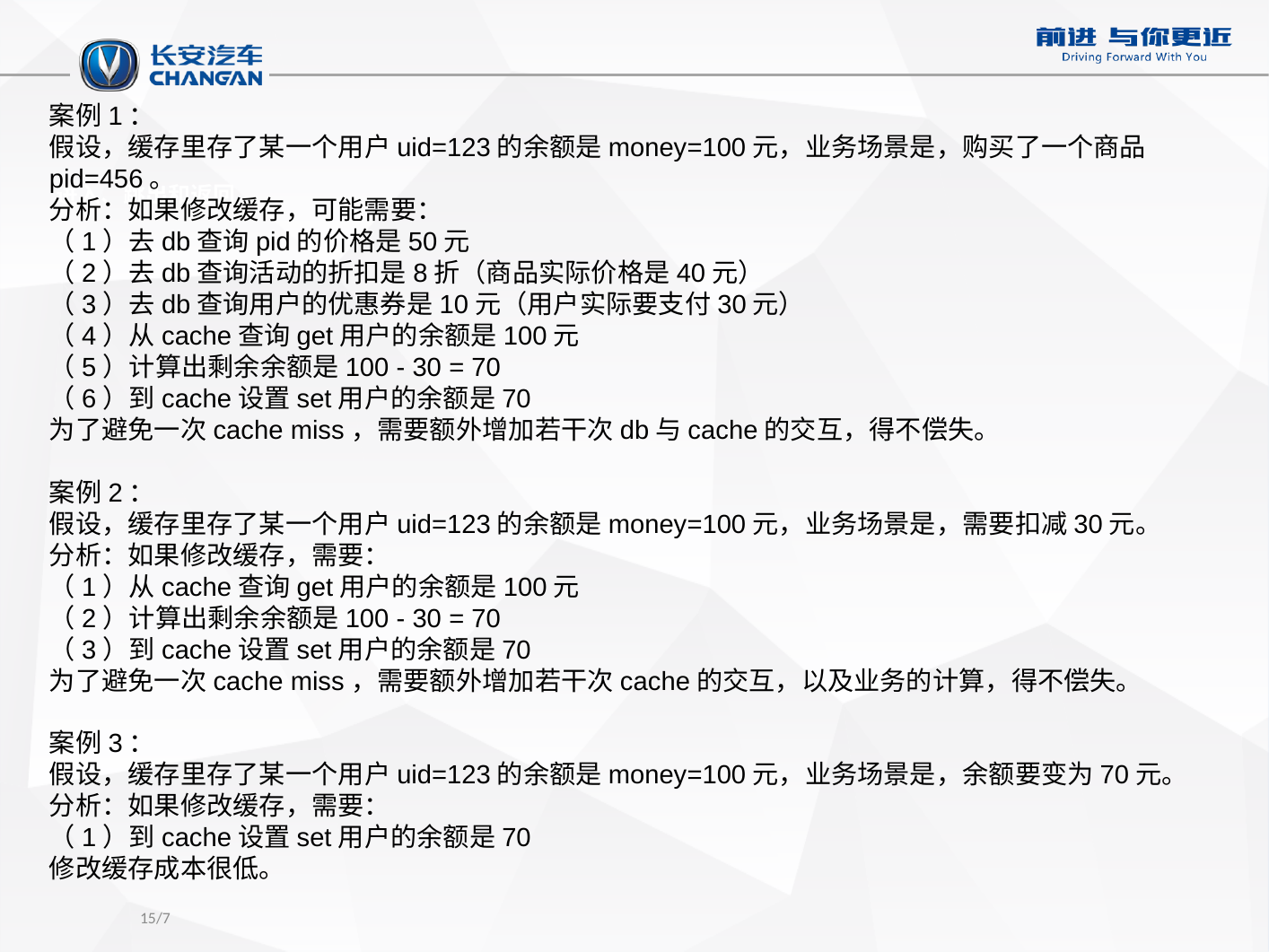

案例1：
假设，缓存里存了某一个用户uid=123的余额是money=100元，业务场景是，购买了一个商品pid=456。
分析：如果修改缓存，可能需要：
（1）去db查询pid的价格是50元
（2）去db查询活动的折扣是8折（商品实际价格是40元）
（3）去db查询用户的优惠券是10元（用户实际要支付30元）
（4）从cache查询get用户的余额是100元
（5）计算出剩余余额是100 - 30 = 70
（6）到cache设置set用户的余额是70
为了避免一次cache miss，需要额外增加若干次db与cache的交互，得不偿失。

案例2：
假设，缓存里存了某一个用户uid=123的余额是money=100元，业务场景是，需要扣减30元。
分析：如果修改缓存，需要：
（1）从cache查询get用户的余额是100元
（2）计算出剩余余额是100 - 30 = 70
（3）到cache设置set用户的余额是70
为了避免一次cache miss，需要额外增加若干次cache的交互，以及业务的计算，得不偿失。

案例3：
假设，缓存里存了某一个用户uid=123的余额是money=100元，业务场景是，余额要变为70元。
分析：如果修改缓存，需要：
（1）到cache设置set用户的余额是70
修改缓存成本很低。
进入、跳出和返回
15/7